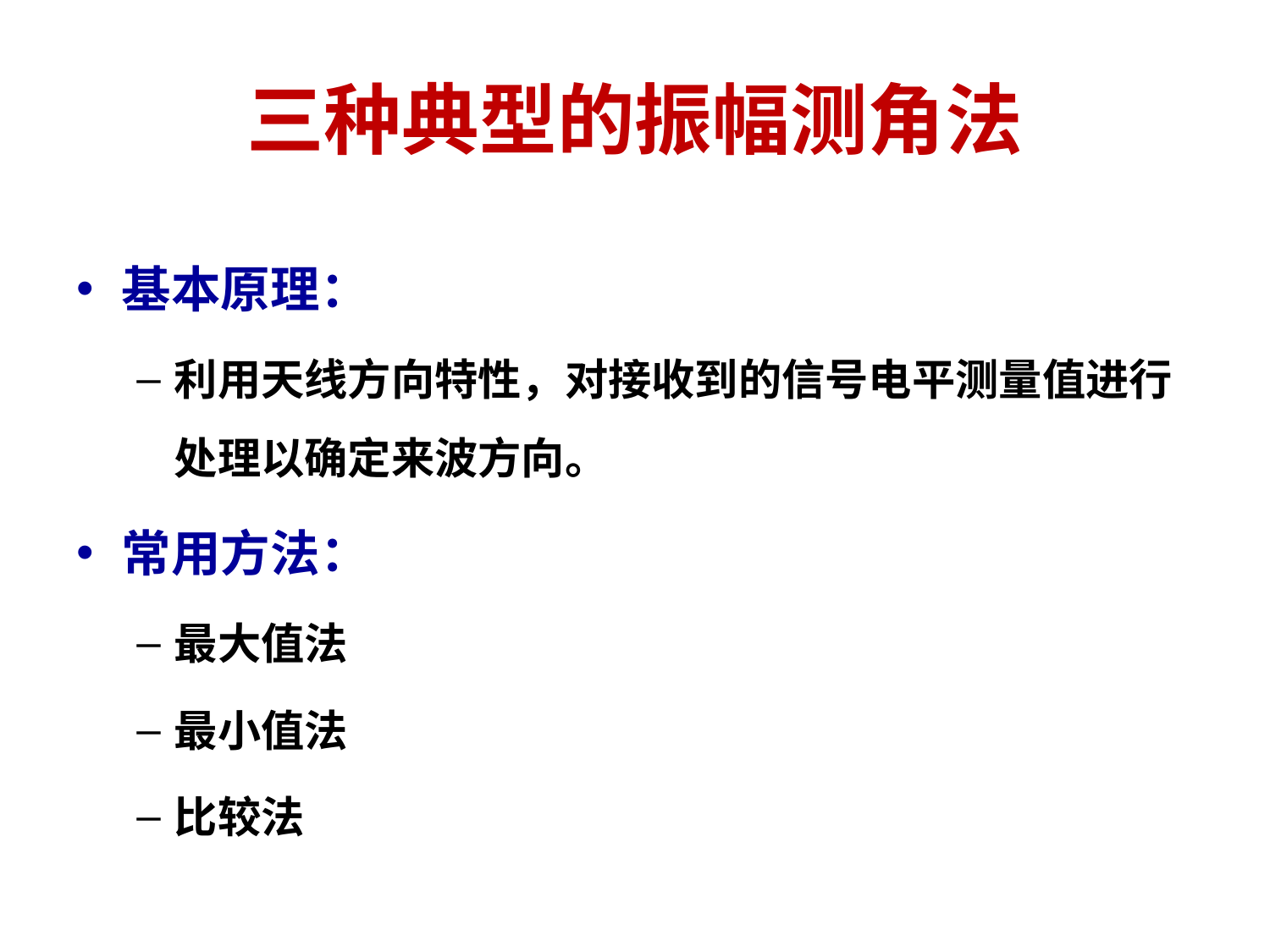

# 三种典型的振幅测角法
基本原理：
利用天线方向特性，对接收到的信号电平测量值进行处理以确定来波方向。
常用方法：
最大值法
最小值法
比较法